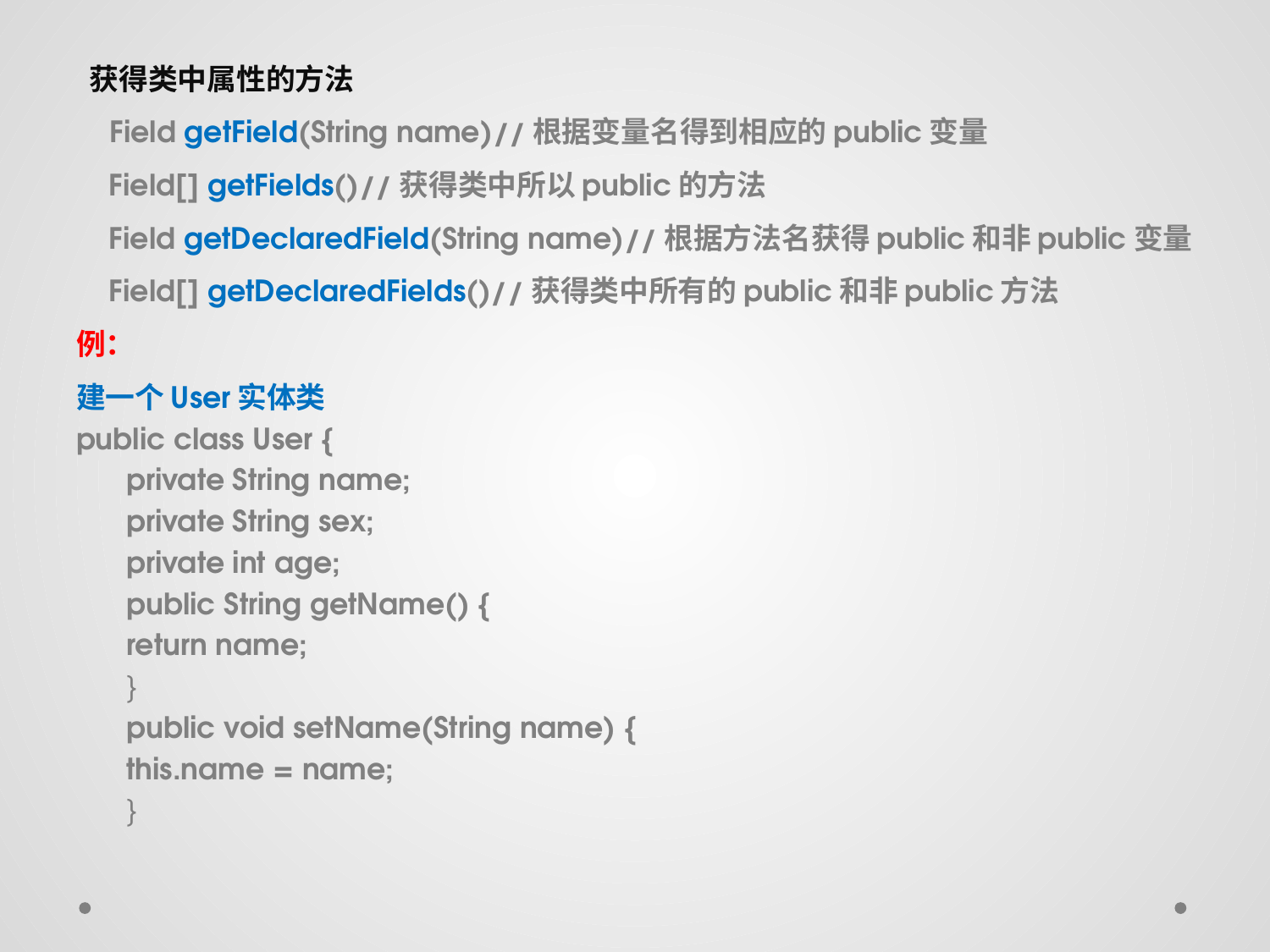

获得类中属性的方法 
    Field getField(String name)//根据变量名得到相应的public变量
    Field[] getFields()//获得类中所以public的方法
    Field getDeclaredField(String name)//根据方法名获得public和非public变量
    Field[] getDeclaredFields()//获得类中所有的public和非public方法
例：
建一个User实体类
public class User {
private String name;
private String sex;
private int age;
public String getName() {
	return name;
}
public void setName(String name) {
	this.name = name;
}